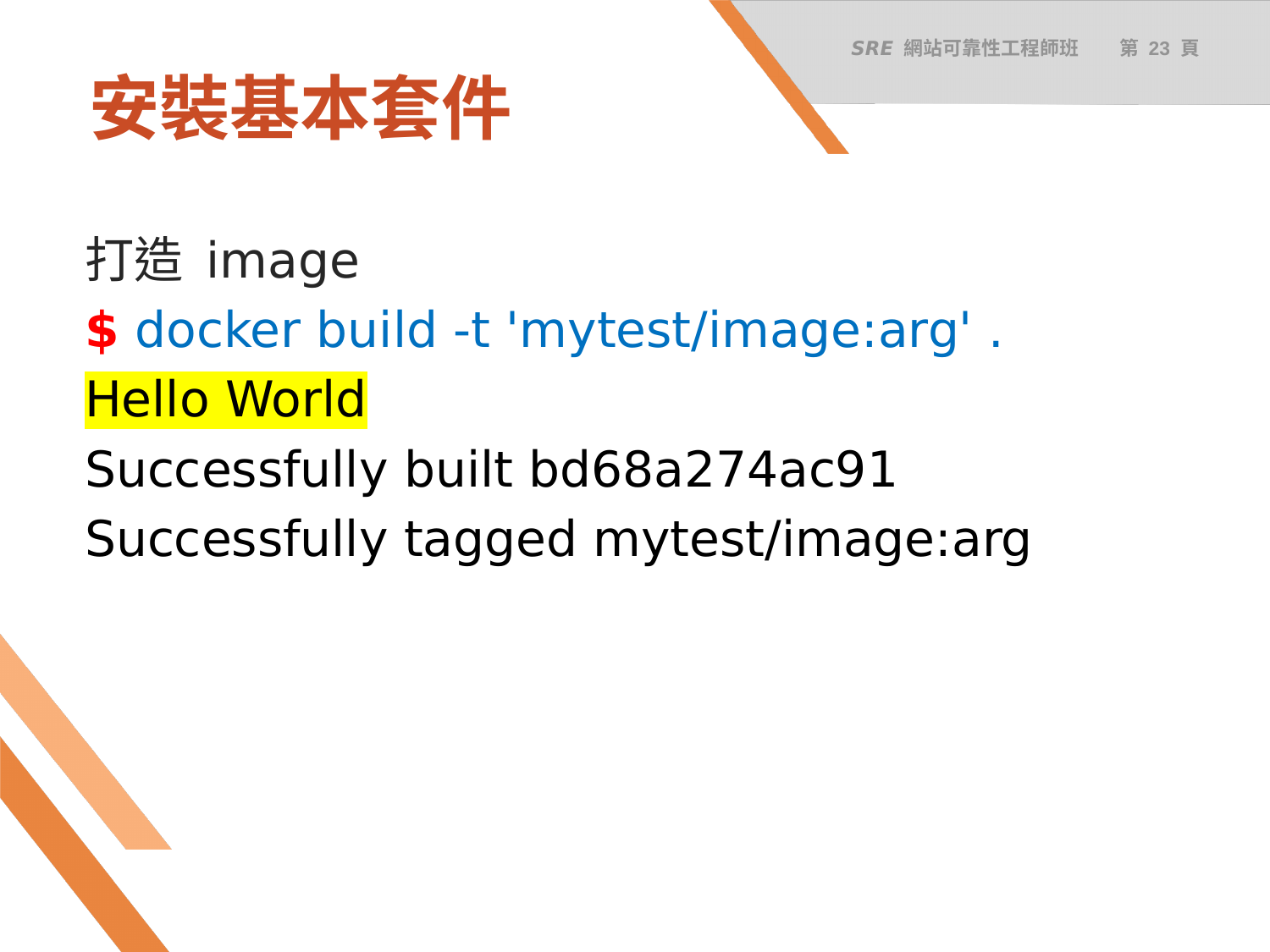

SRE 網站可靠性工程師班
第 23 頁
# 安裝基本套件
打造 image
$ docker build -t 'mytest/image:arg' .
Hello World
Successfully built bd68a274ac91
Successfully tagged mytest/image:arg